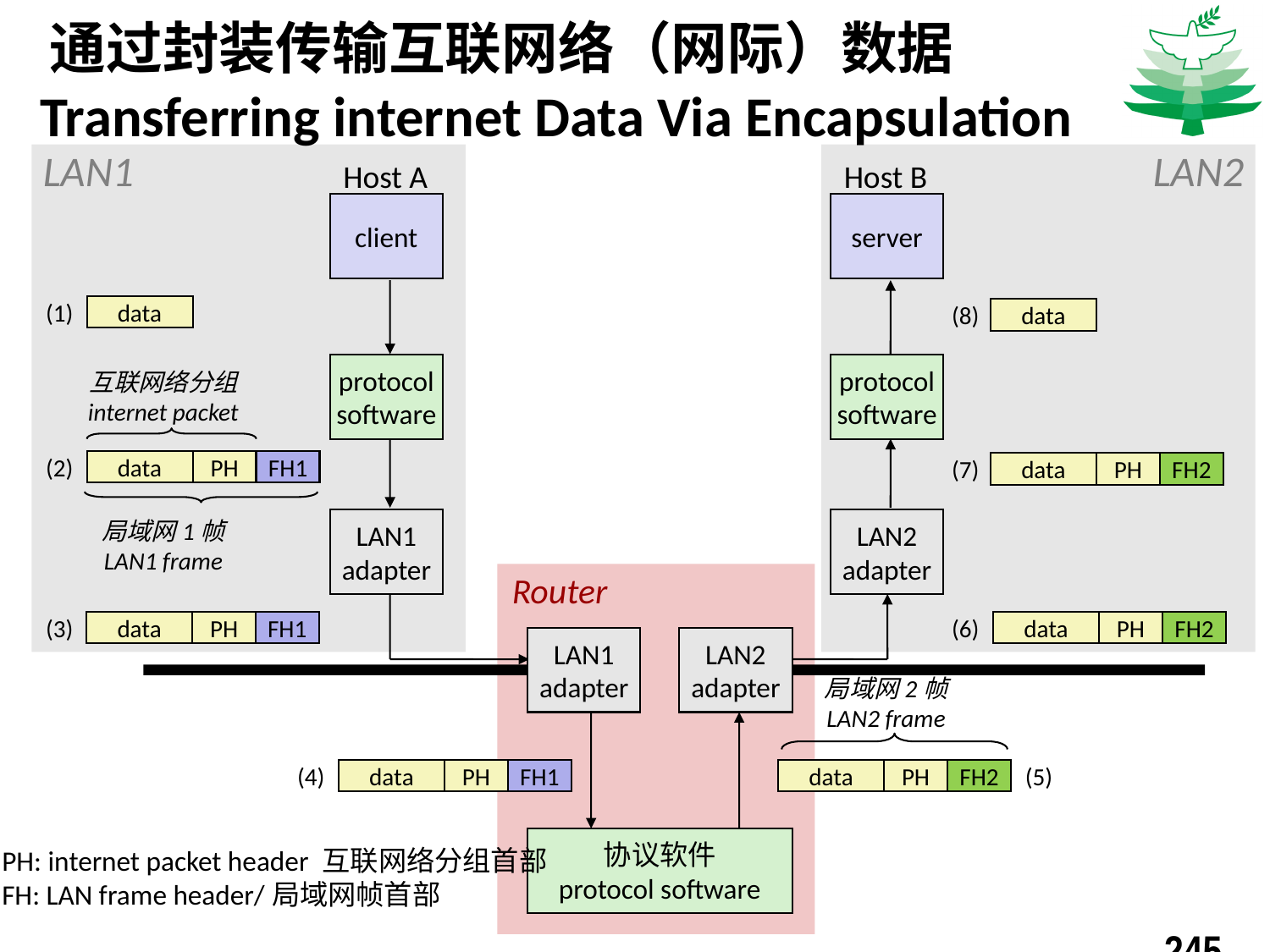

# 通过封装传输互联网络（网际）数据 Transferring internet Data Via Encapsulation
LAN1
LAN2

Host A
Host B
client
server

(1)
data
(8)
data
protocol
software
protocol
software

互联网络分组
internet packet

(2)
data
PH
FH1
局域网1帧
LAN1 frame

(7)
data
PH
FH2
LAN1
adapter
LAN2
adapter
Router

(3)
data
PH
FH1
(6)
data
PH
FH2
LAN1
adapter
LAN2
adapter

局域网2帧
LAN2 frame
(5)
data
PH
FH2

(4)
data
PH
FH1
协议软件
protocol software
PH: internet packet header 互联网络分组首部
FH: LAN frame header/局域网帧首部